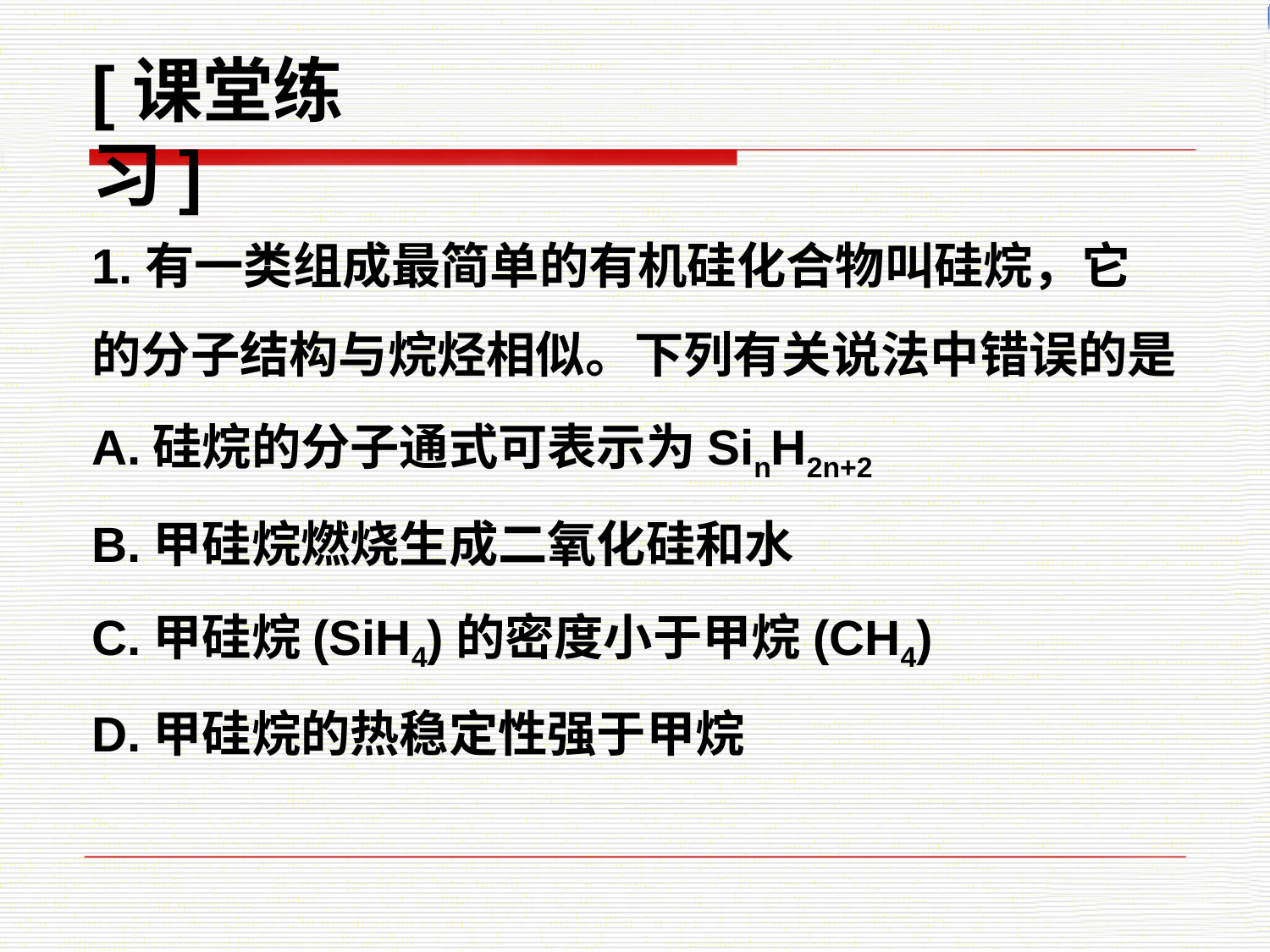

[课堂练习]
1.有一类组成最简单的有机硅化合物叫硅烷，它的分子结构与烷烃相似。下列有关说法中错误的是
A.硅烷的分子通式可表示为SinH2n+2
B.甲硅烷燃烧生成二氧化硅和水
C.甲硅烷(SiH4)的密度小于甲烷(CH4)
D.甲硅烷的热稳定性强于甲烷